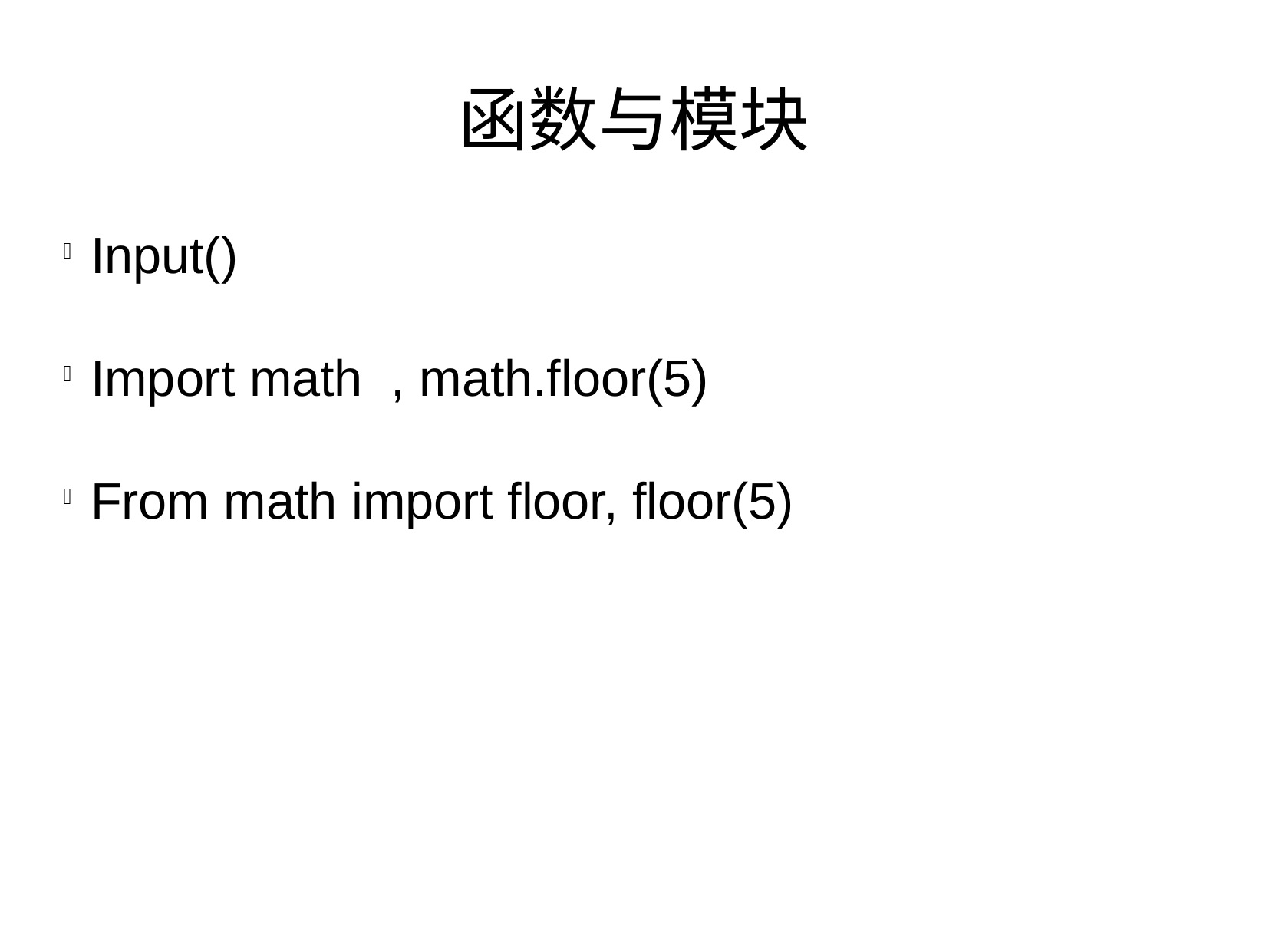

函数与模块
Input()

Import math  , math.floor(5)

From math import floor, floor(5)